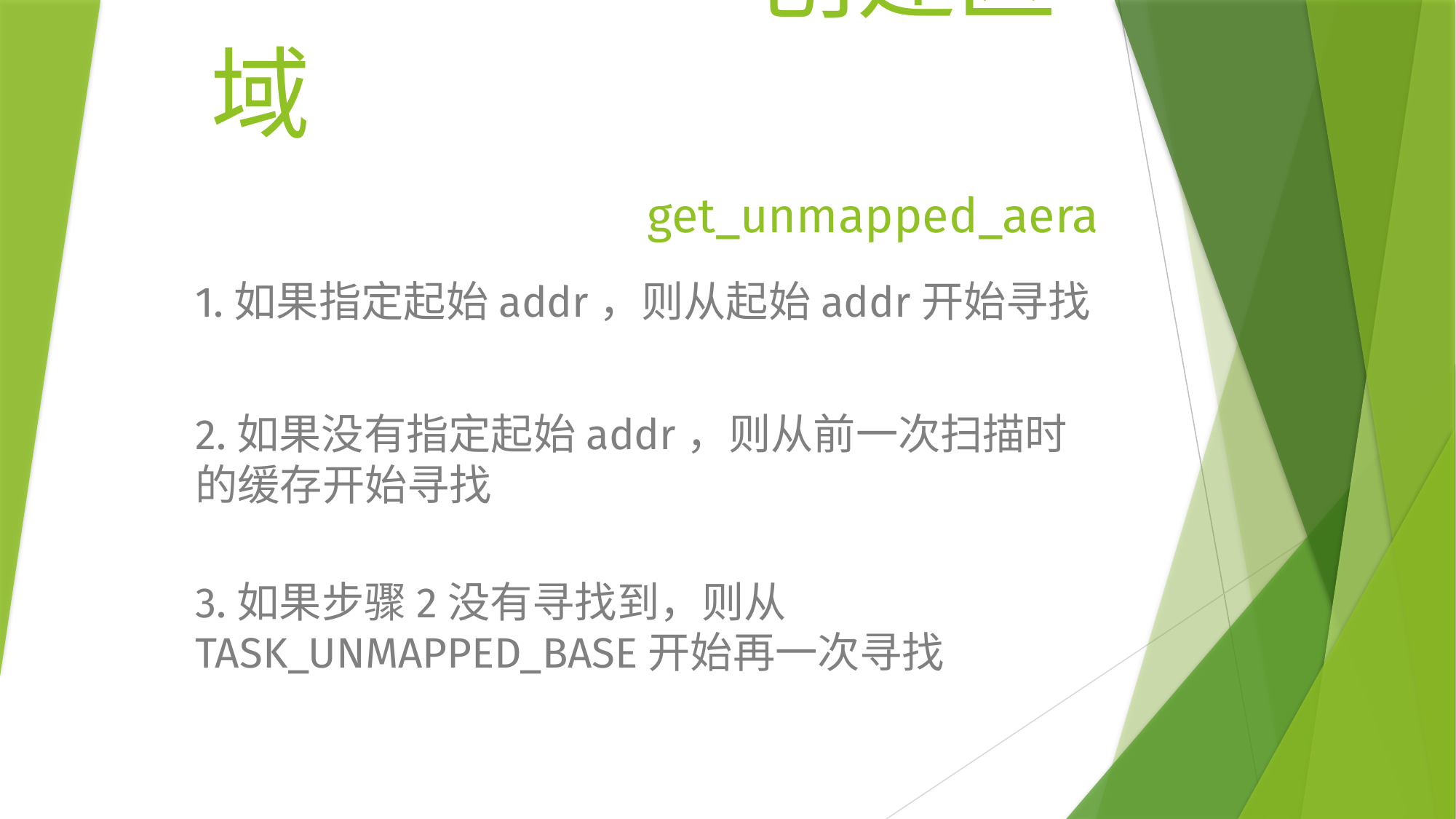

# 创建区域 get_unmapped_aera
1.如果指定起始addr，则从起始addr开始寻找

2.如果没有指定起始addr，则从前一次扫描时的缓存开始寻找
3.如果步骤2没有寻找到，则从TASK_UNMAPPED_BASE开始再一次寻找